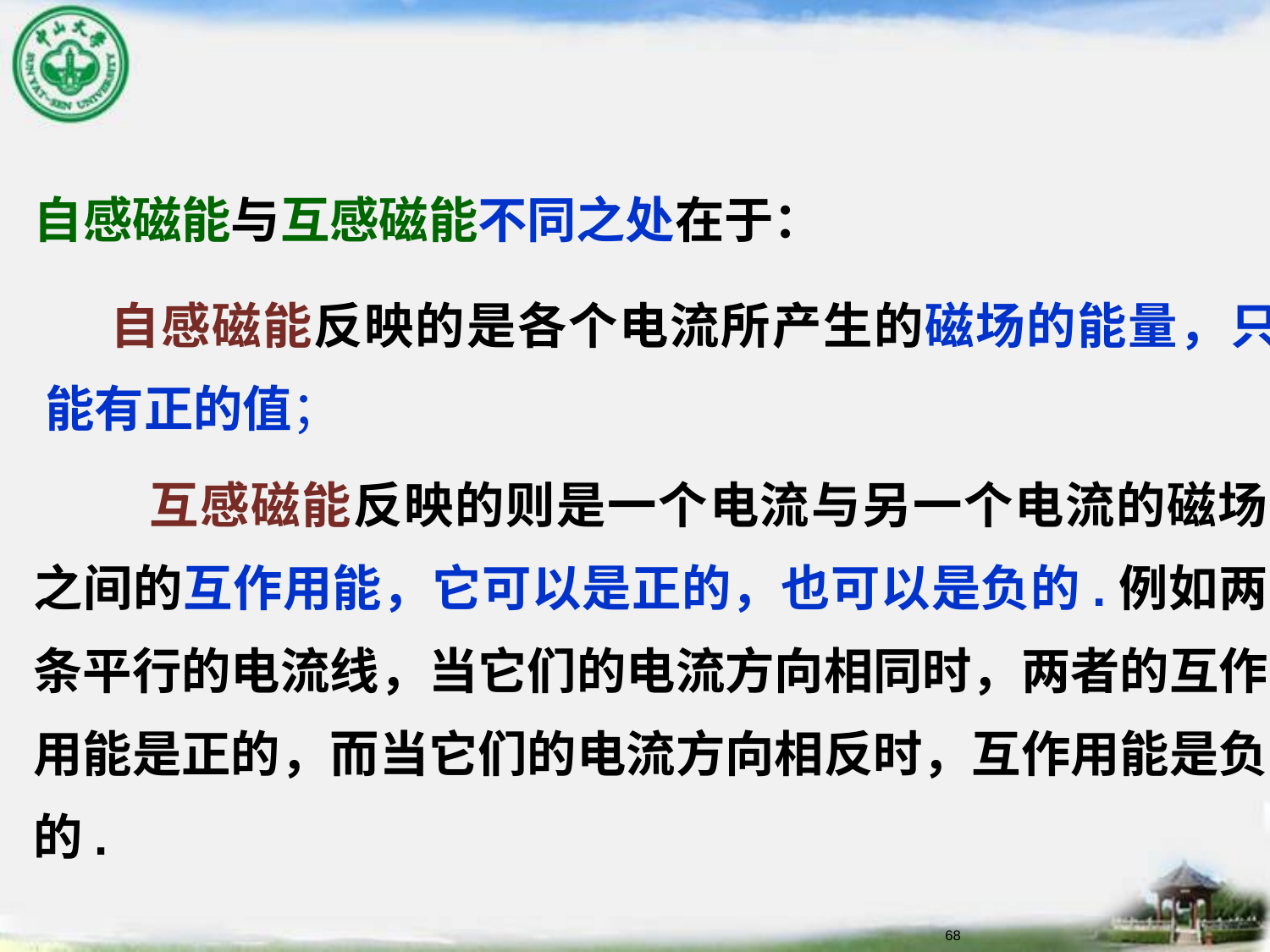

自感磁能与互感磁能不同之处在于：
    自感磁能反映的是各个电流所产生的磁场的能量，只能有正的值；
        互感磁能反映的则是一个电流与另一个电流的磁场之间的互作用能，它可以是正的，也可以是负的.例如两条平行的电流线，当它们的电流方向相同时，两者的互作用能是正的，而当它们的电流方向相反时，互作用能是负的.
68